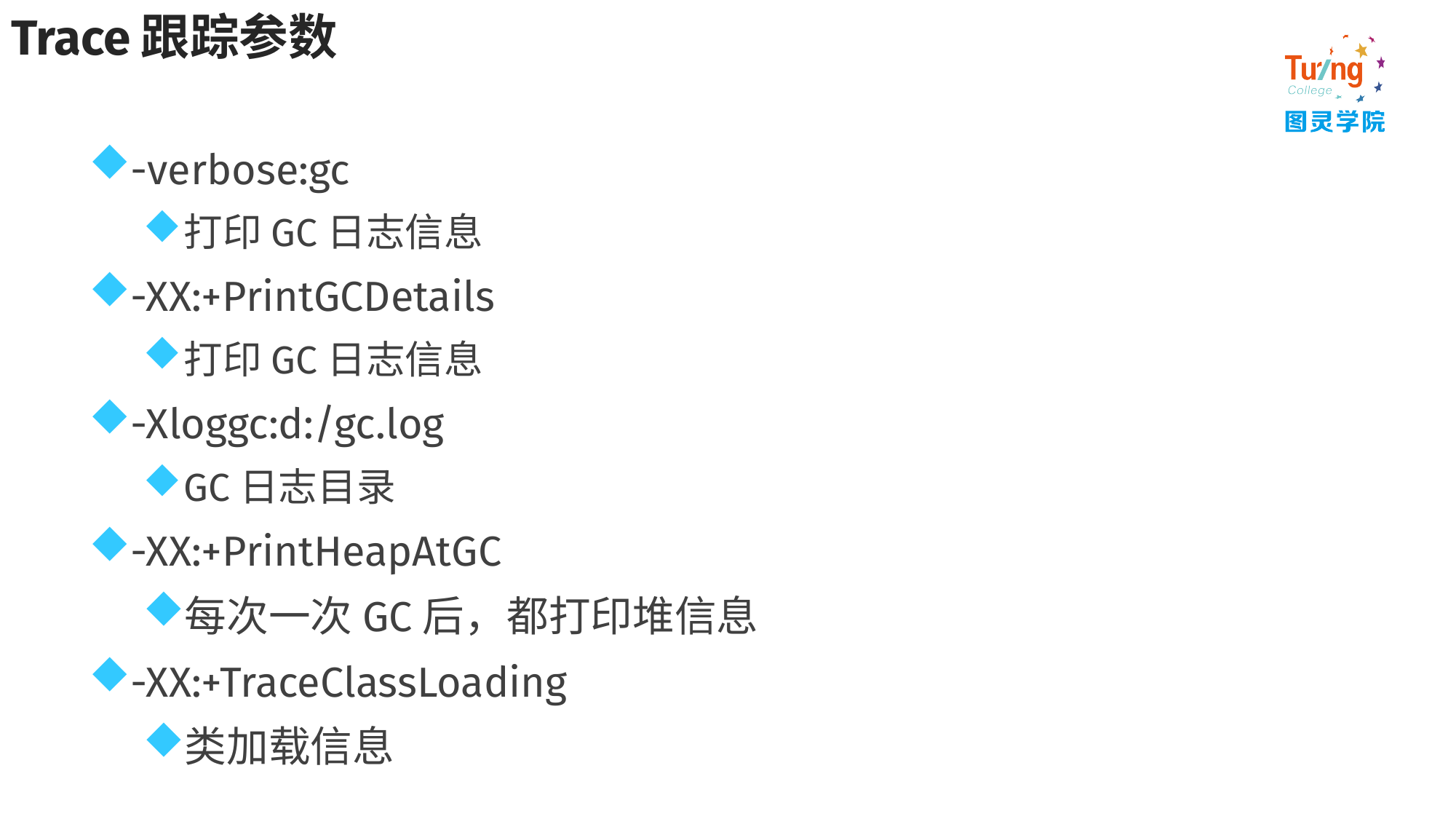

# Trace跟踪参数
-verbose:gc
打印GC日志信息
-XX:+PrintGCDetails
打印GC日志信息
-Xloggc:d:/gc.log
GC日志目录
-XX:+PrintHeapAtGC
每次一次GC后，都打印堆信息
-XX:+TraceClassLoading
类加载信息